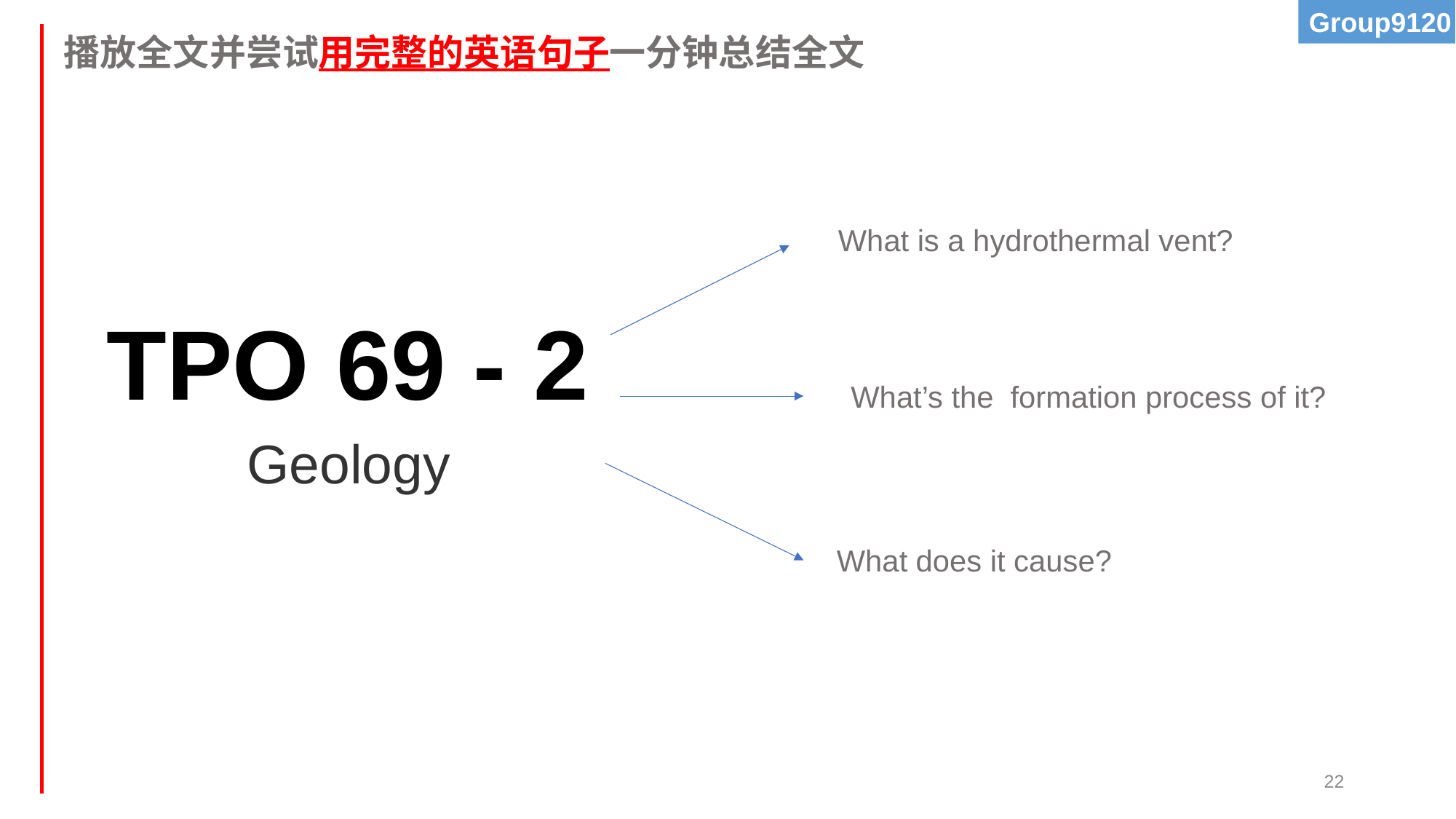

Group9120
播放全文并尝试用完整的英语句子一分钟总结全文
What is a hydrothermal vent?
TPO 69 - 2
What’s the  formation process of it?
Geology
What does it cause?
22